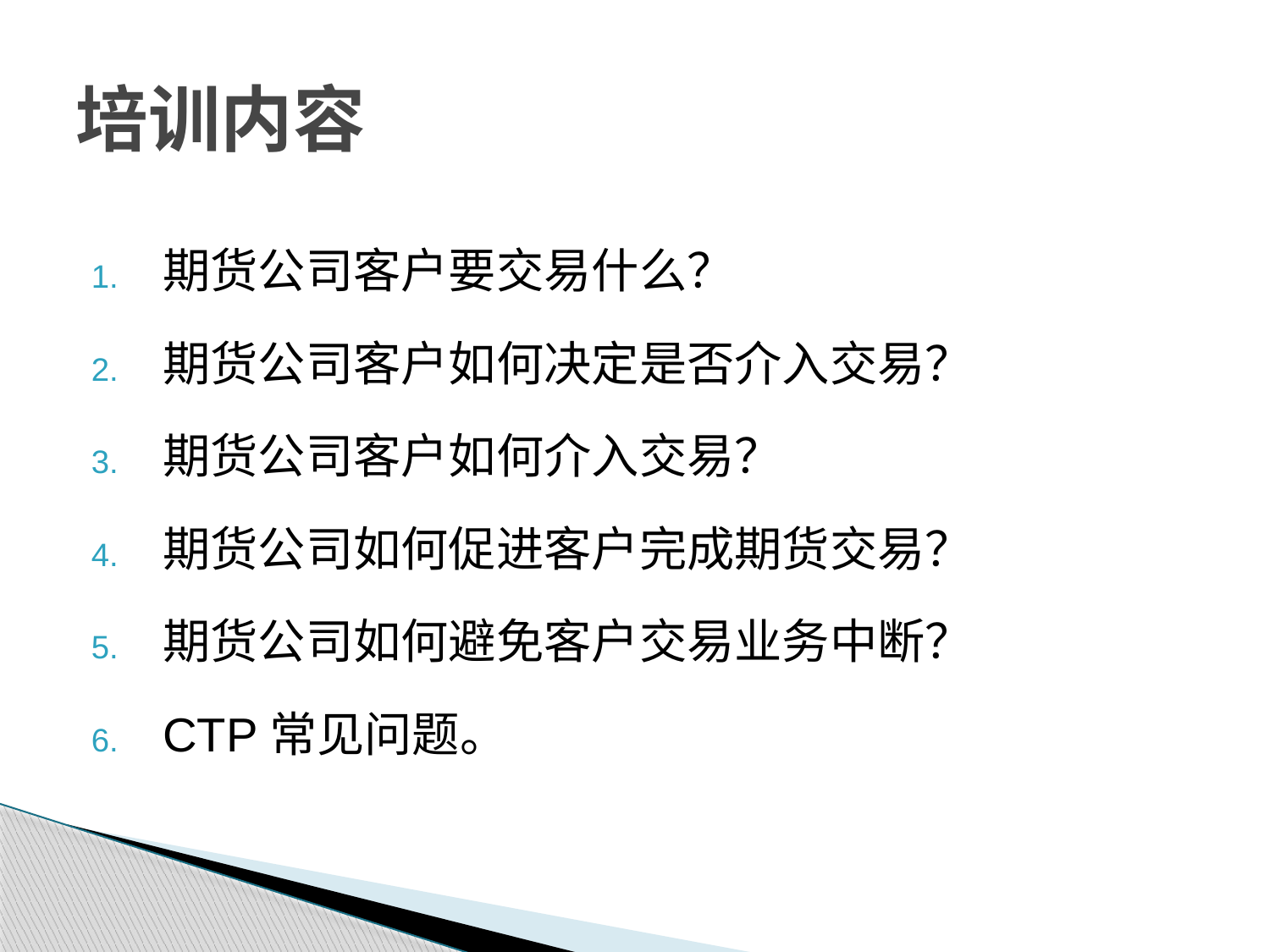

# 培训内容
期货公司客户要交易什么？
期货公司客户如何决定是否介入交易？
期货公司客户如何介入交易？
期货公司如何促进客户完成期货交易？
期货公司如何避免客户交易业务中断？
CTP常见问题。